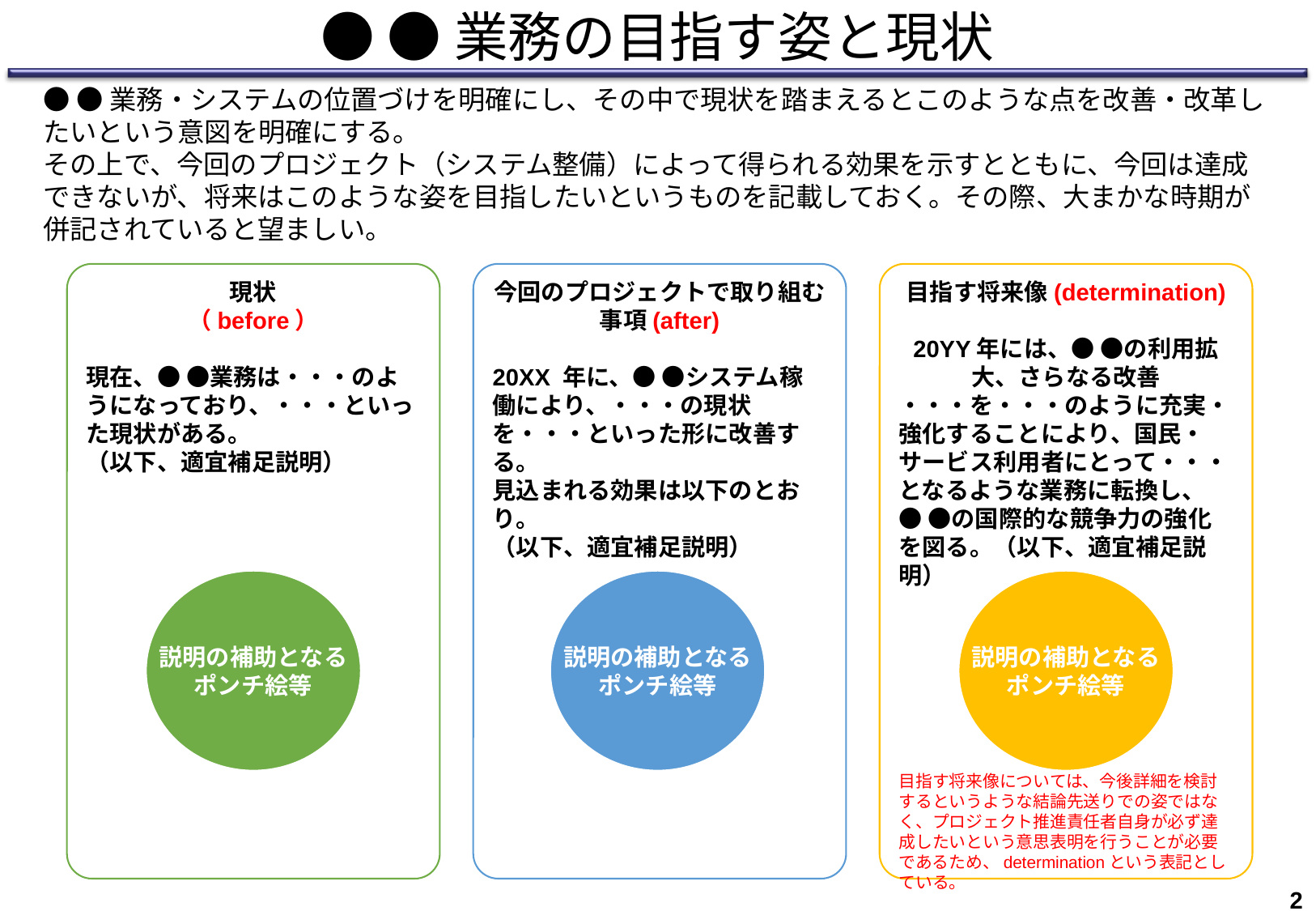

# ● ●業務の目指す姿と現状
● ●業務・システムの位置づけを明確にし、その中で現状を踏まえるとこのような点を改善・改革したいという意図を明確にする。
その上で、今回のプロジェクト（システム整備）によって得られる効果を示すとともに、今回は達成できないが、将来はこのような姿を目指したいというものを記載しておく。その際、大まかな時期が併記されていると望ましい。
現状
（before）

現在、● ●業務は・・・のようになっており、・・・といった現状がある。
（以下、適宜補足説明）
今回のプロジェクトで取り組む事項(after)

20XX 年に、● ●システム稼働により、・・・の現状を・・・といった形に改善する。
見込まれる効果は以下のとおり。
（以下、適宜補足説明）
目指す将来像(determination)

20YY年には、● ●の利用拡大、さらなる改善
・・・を・・・のように充実・強化することにより、国民・サービス利用者にとって・・・となるような業務に転換し、 ● ●の国際的な競争力の強化を図る。（以下、適宜補足説明）

目指す将来像については、今後詳細を検討するというような結論先送りでの姿ではなく、プロジェクト推進責任者自身が必ず達成したいという意思表明を行うことが必要であるため、determinationという表記としている。
説明の補助となる
ポンチ絵等
説明の補助となる
ポンチ絵等
説明の補助となる
ポンチ絵等
2